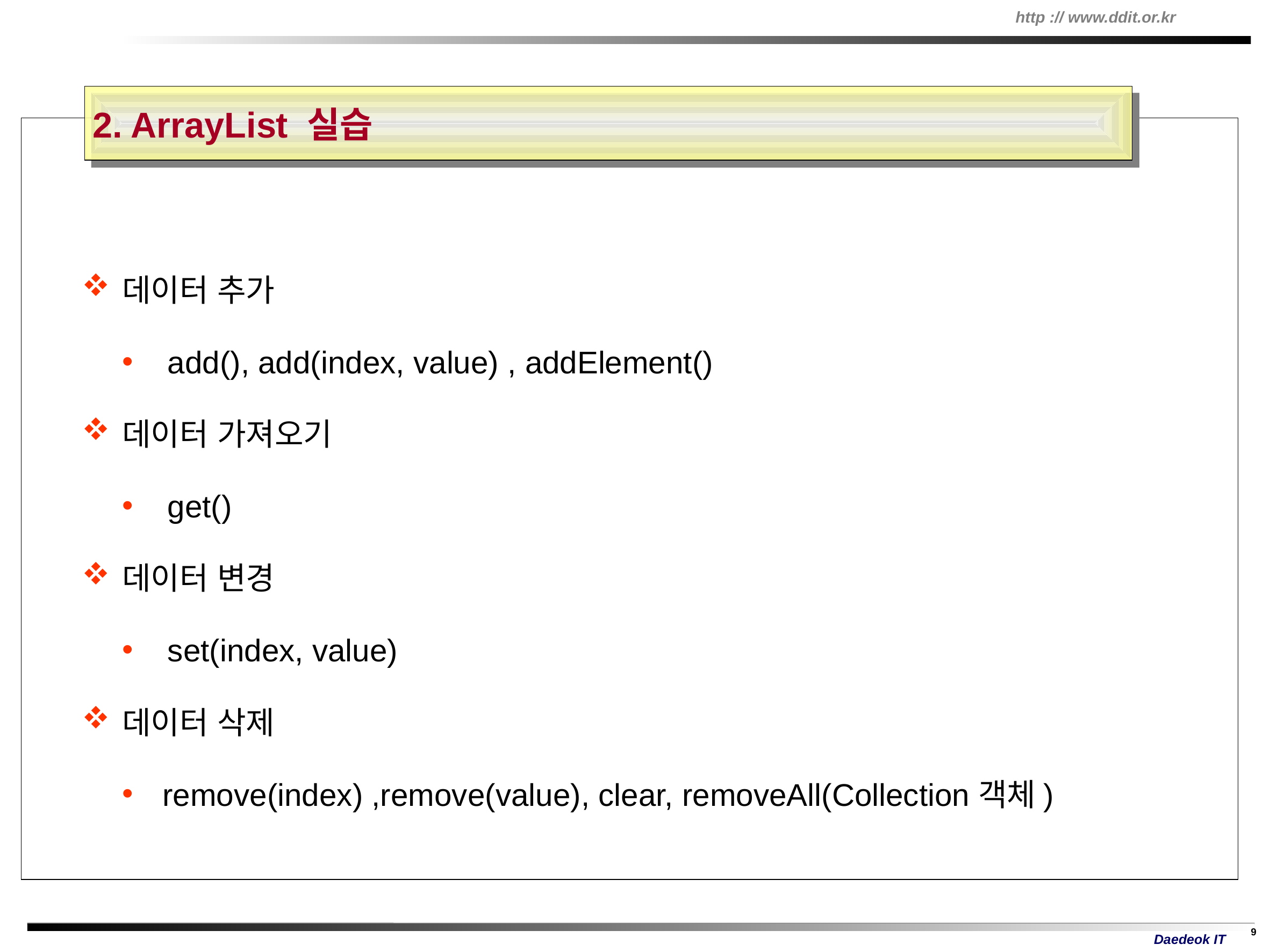

2. ArrayList 실습

데이터 추가
add(), add(index, value) , addElement()
데이터 가져오기
get()
데이터 변경
set(index, value)
데이터 삭제
remove(index) ,remove(value), clear, removeAll(Collection객체)